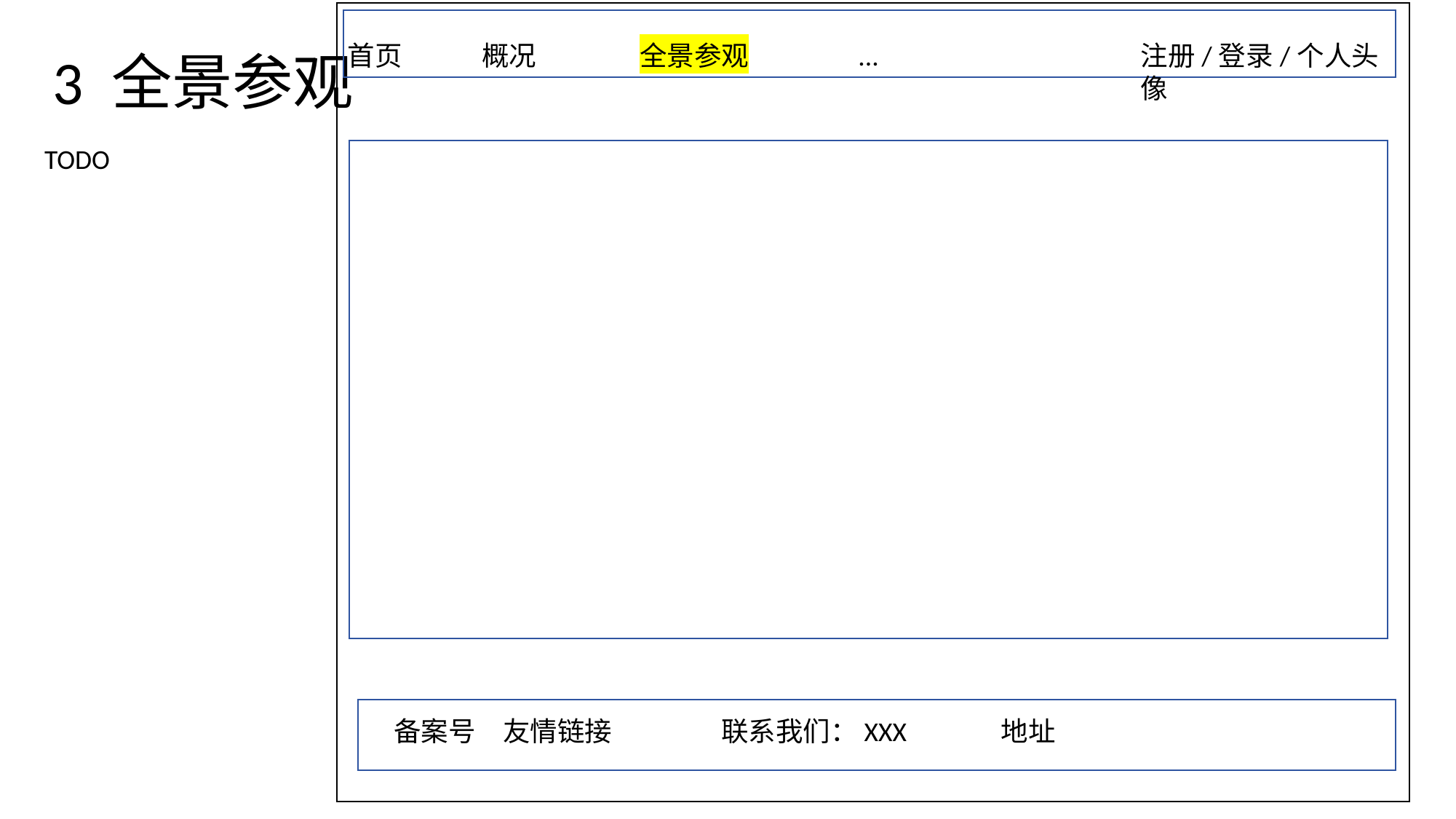

首页
概况
全景参观	...
注册/登录/个人头像
3 全景参观
TODO

备案号	友情链接	联系我们：XXX
地址